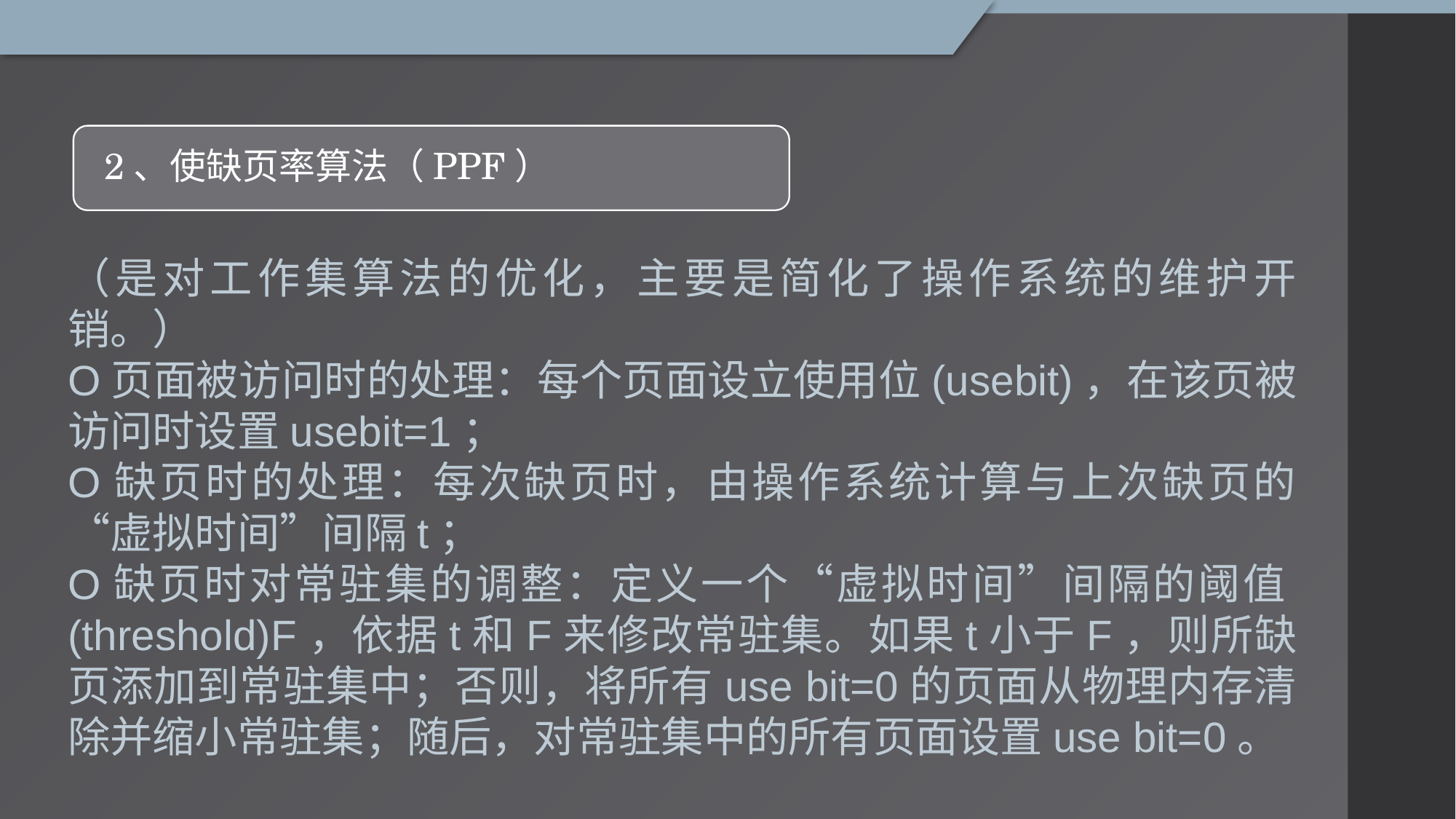

# 3 线程和进程的关系

2、使缺页率算法（PPF）
（是对工作集算法的优化，主要是简化了操作系统的维护开销。）
O页面被访问时的处理：每个页面设立使用位(usebit)，在该页被访问时设置usebit=1；
O缺页时的处理：每次缺页时，由操作系统计算与上次缺页的“虚拟时间”间隔t；
O缺页时对常驻集的调整：定义一个“虚拟时间”间隔的阈值(threshold)F，依据t和F来修改常驻集。如果t小于F，则所缺页添加到常驻集中；否则，将所有use bit=0的页面从物理内存清除并缩小常驻集；随后，对常驻集中的所有页面设置use bit=0。